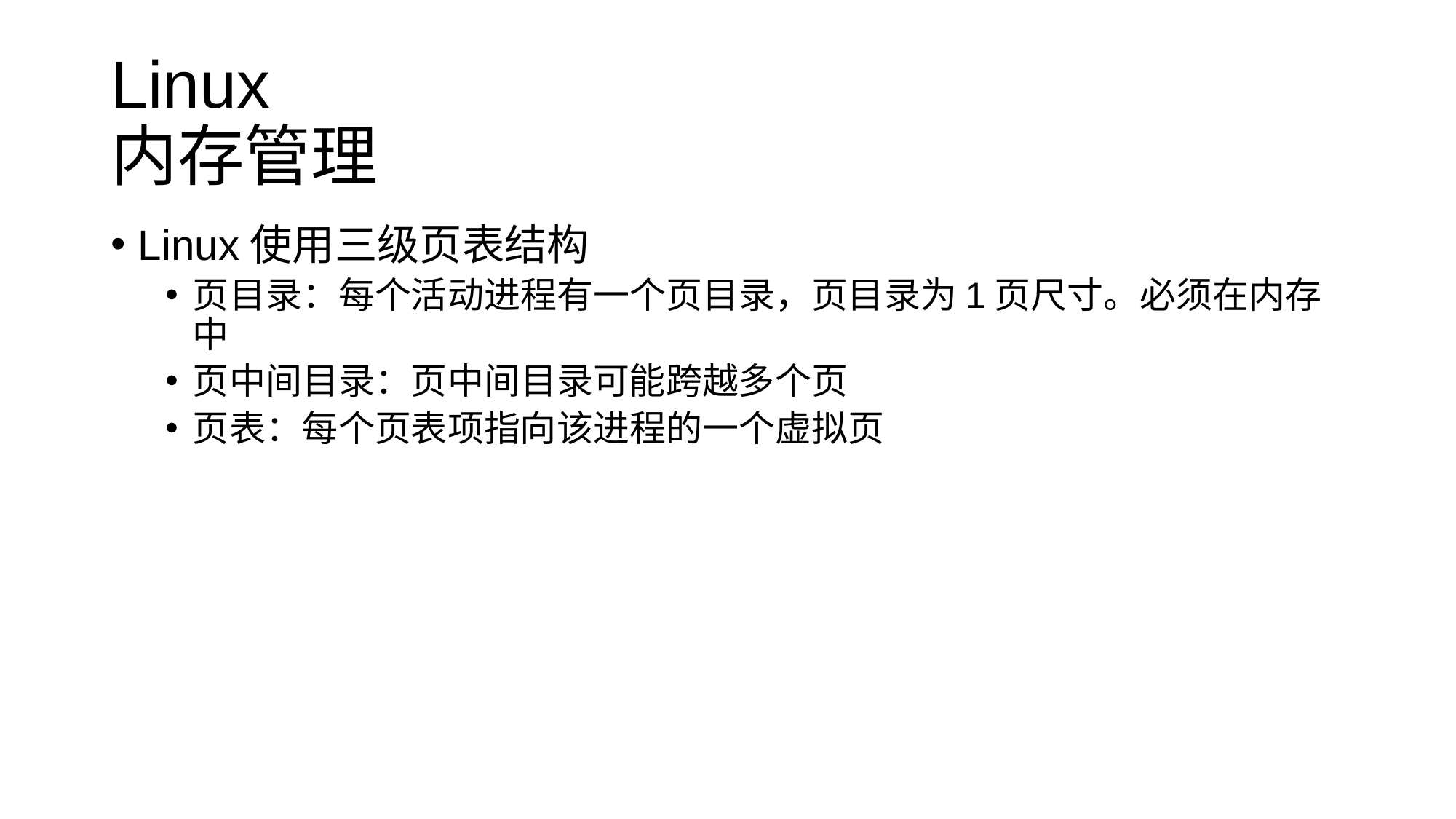

# Linux 内存管理
Linux使用三级页表结构
页目录：每个活动进程有一个页目录，页目录为1页尺寸。必须在内存中
页中间目录：页中间目录可能跨越多个页
页表：每个页表项指向该进程的一个虚拟页